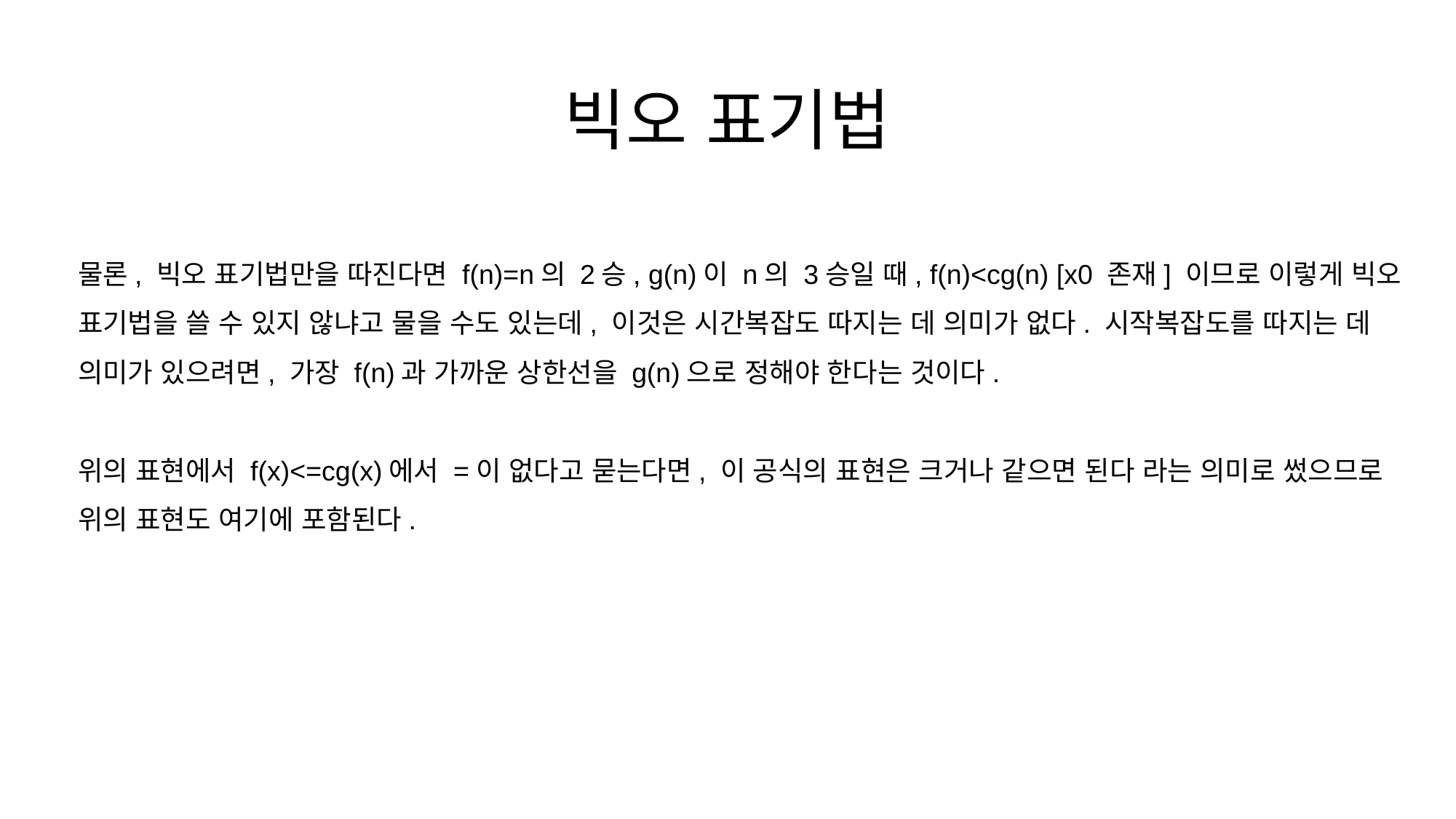

# 빅오 표기법
물론, 빅오 표기법만을 따진다면 f(n)=n의 2승, g(n)이 n의 3승일 때, f(n)<cg(n) [x0 존재] 이므로 이렇게 빅오 표기법을 쓸 수 있지 않냐고 물을 수도 있는데, 이것은 시간복잡도 따지는 데 의미가 없다. 시작복잡도를 따지는 데 의미가 있으려면, 가장 f(n)과 가까운 상한선을 g(n)으로 정해야 한다는 것이다.

위의 표현에서 f(x)<=cg(x)에서 =이 없다고 묻는다면, 이 공식의 표현은 크거나 같으면 된다 라는 의미로 썼으므로 위의 표현도 여기에 포함된다.